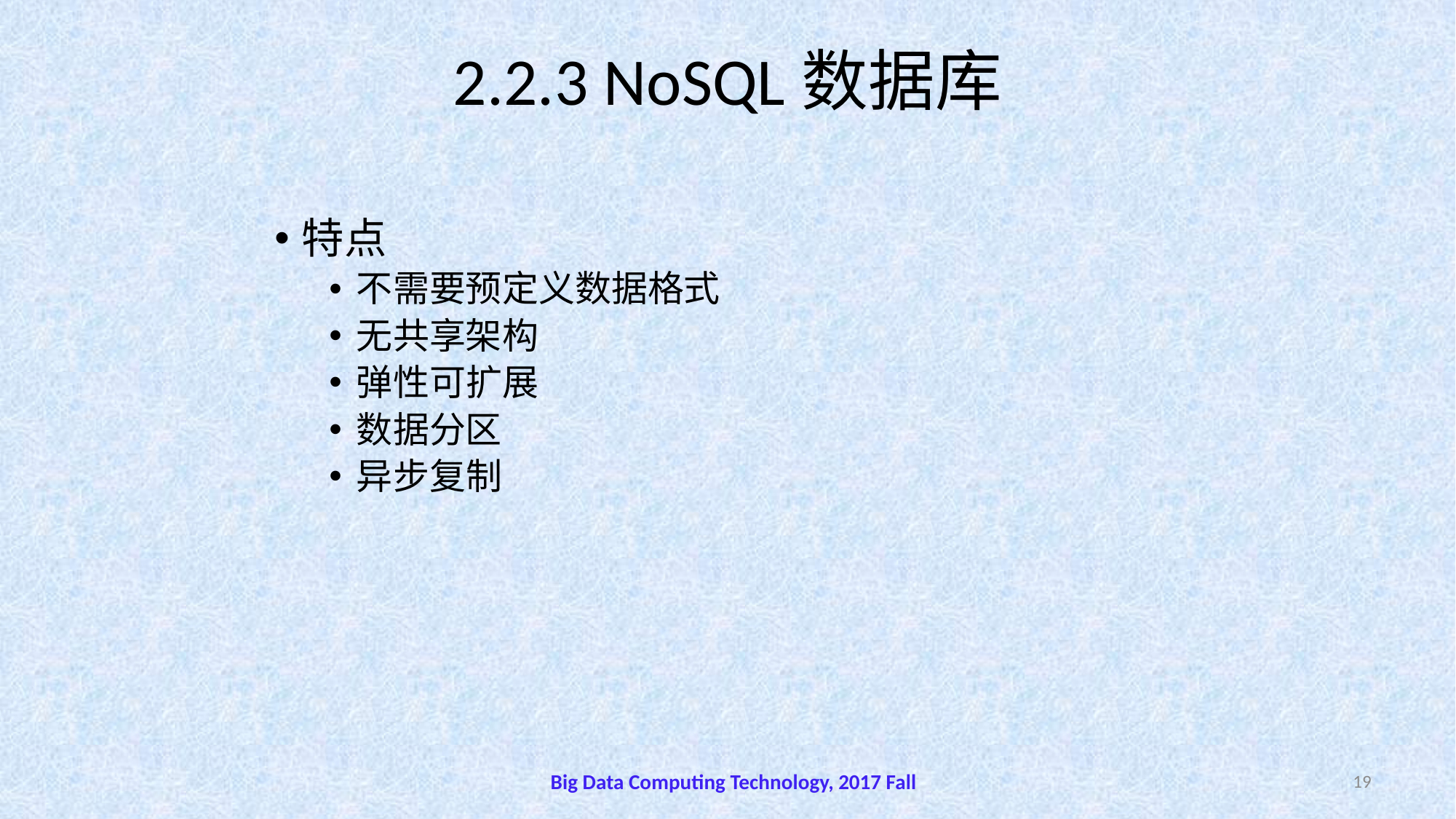

# 2.2.3 NoSQL数据库
特点
不需要预定义数据格式
无共享架构
弹性可扩展
数据分区
异步复制
Big Data Computing Technology, 2017 Fall
19